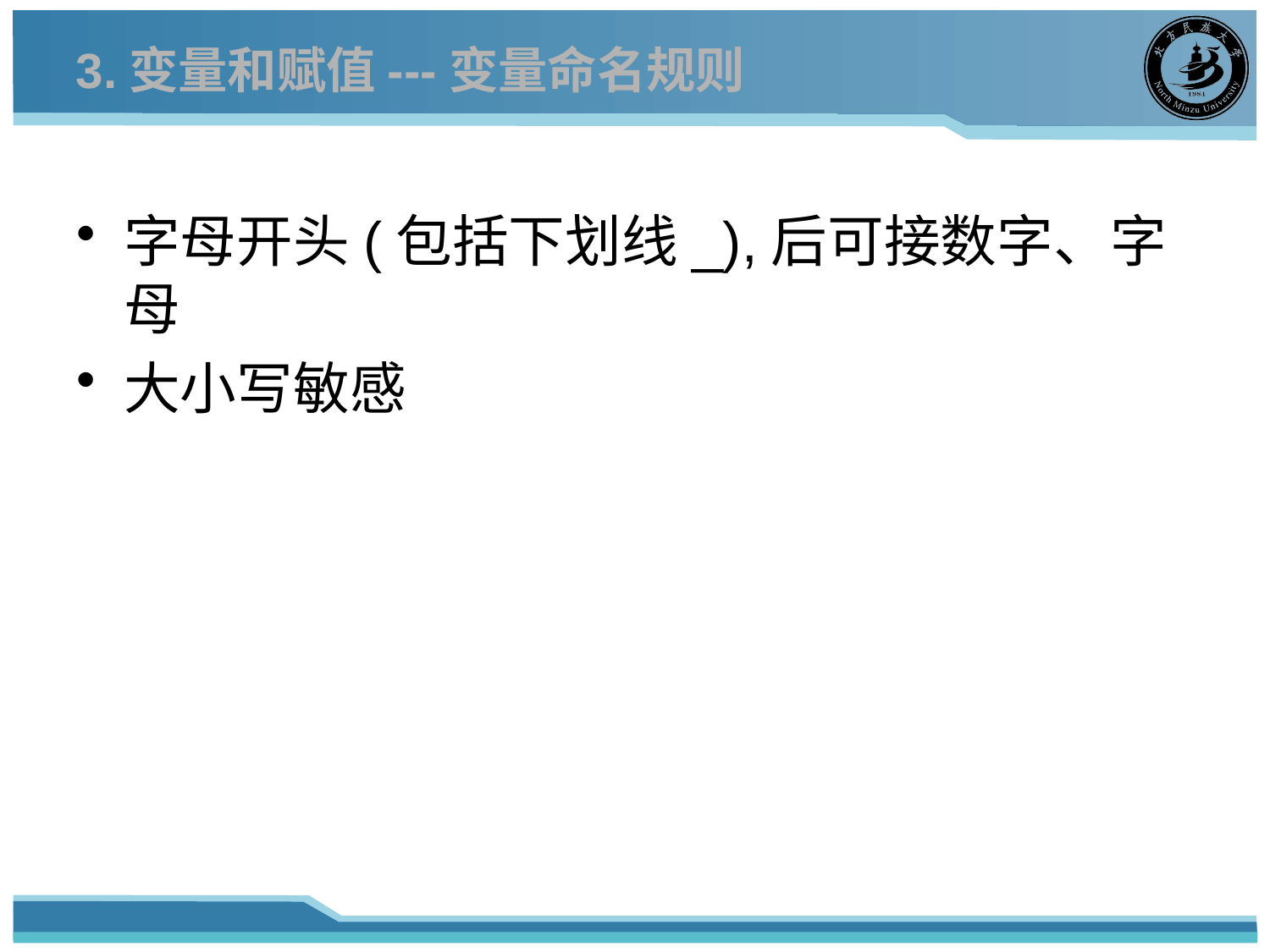

# 3.变量和赋值---变量命名规则

字母开头(包括下划线_),后可接数字、字母
大小写敏感